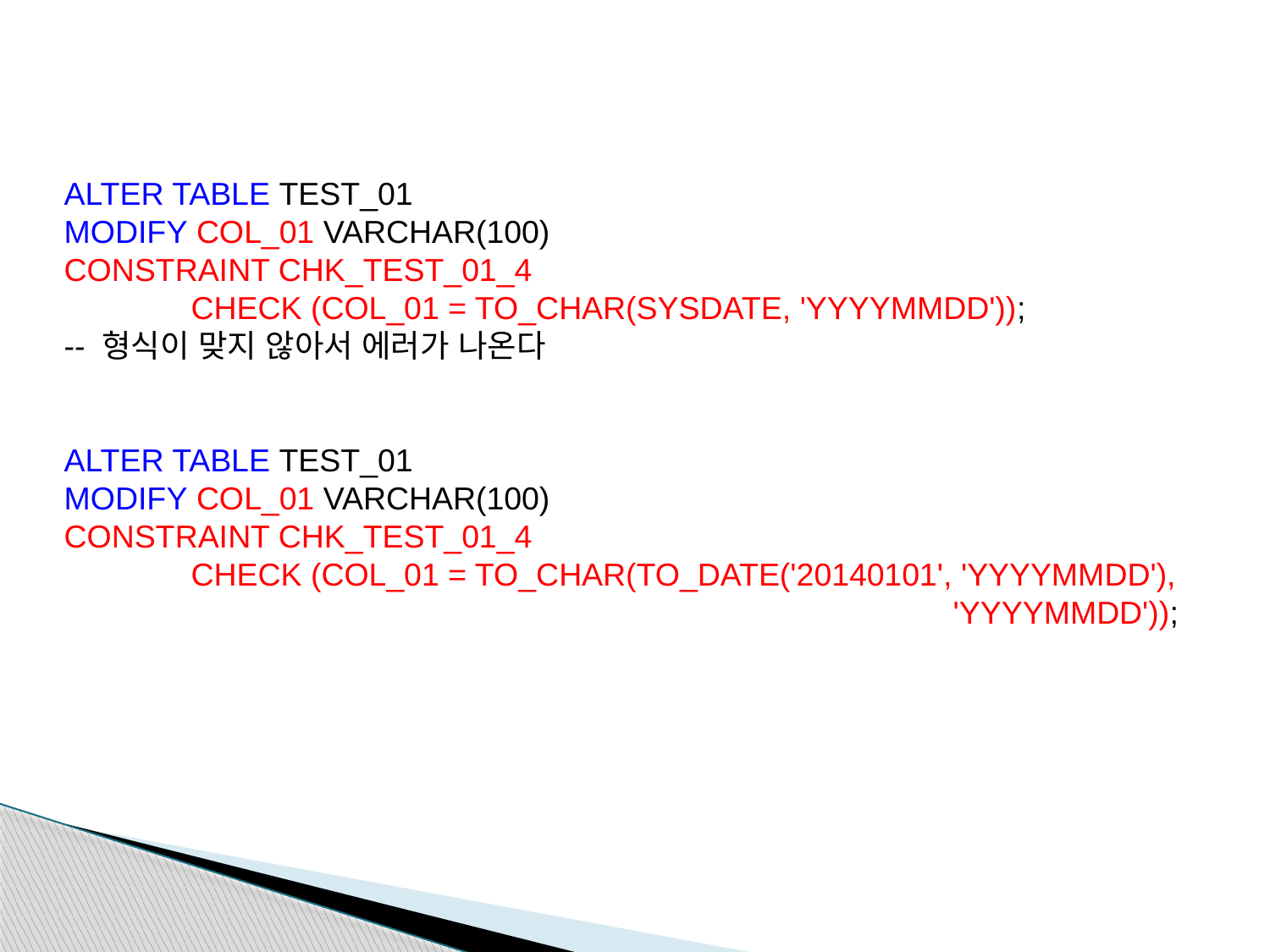

ALTER TABLE TEST_01
MODIFY COL_01 VARCHAR(100)
CONSTRAINT CHK_TEST_01_4
	CHECK (COL_01 = TO_CHAR(SYSDATE, 'YYYYMMDD'));
-- 형식이 맞지 않아서 에러가 나온다

ALTER TABLE TEST_01
MODIFY COL_01 VARCHAR(100)
CONSTRAINT CHK_TEST_01_4
	CHECK (COL_01 = TO_CHAR(TO_DATE('20140101', 'YYYYMMDD'),
							'YYYYMMDD'));